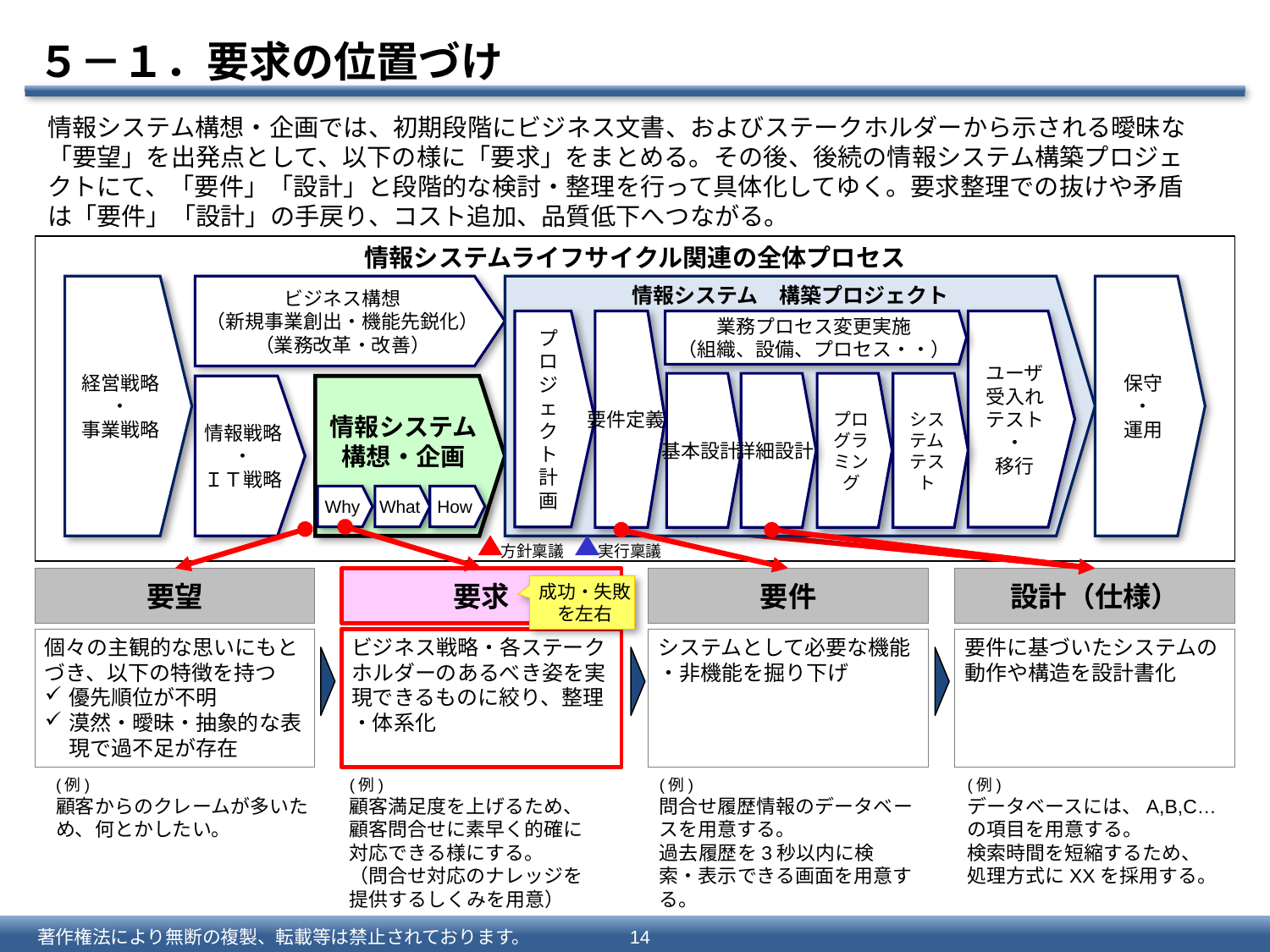

# ５－１．要求の位置づけ
情報システム構想・企画では、初期段階にビジネス文書、およびステークホルダーから示される曖昧な「要望」を出発点として、以下の様に「要求」をまとめる。その後、後続の情報システム構築プロジェクトにて、「要件」「設計」と段階的な検討・整理を行って具体化してゆく。要求整理での抜けや矛盾は「要件」「設計」の手戻り、コスト追加、品質低下へつながる。
情報システムライフサイクル関連の全体プロセス
情報システム　構築プロジェクト
保守
・
運用
経営戦略
・
事業戦略
ビジネス構想
（新規事業創出・機能先鋭化）
（業務改革・改善）

プロ
ジェクト
計画
要件定義
業務プロセス変更実施
（組織、設備、プロセス・・）
ユーザ
受入れ
テスト
・
移行
基本設計
詳細設計
プログラミング
システムテスト
情報戦略
・
ＩＴ戦略
情報システム
構想・企画

Why
What
How

方針稟議

実行稟議
要望
要求
要件
設計（仕様）
成功・失敗
を左右
個々の主観的な思いにもとづき、以下の特徴を持つ
優先順位が不明
漠然・曖昧・抽象的な表現で過不足が存在

ビジネス戦略・各ステークホルダーのあるべき姿を実現できるものに絞り、整理
・体系化
システムとして必要な機能
・非機能を掘り下げ
要件に基づいたシステムの動作や構造を設計書化

(例)
顧客からのクレームが多いため、何とかしたい。
(例)
顧客満足度を上げるため、
顧客問合せに素早く的確に対応できる様にする。
（問合せ対応のナレッジを提供するしくみを用意）
(例)
問合せ履歴情報のデータベースを用意する。
過去履歴を3秒以内に検索・表示できる画面を用意する。
(例)
データベースには、A,B,C…の項目を用意する。
検索時間を短縮するため、処理方式にXXを採用する。